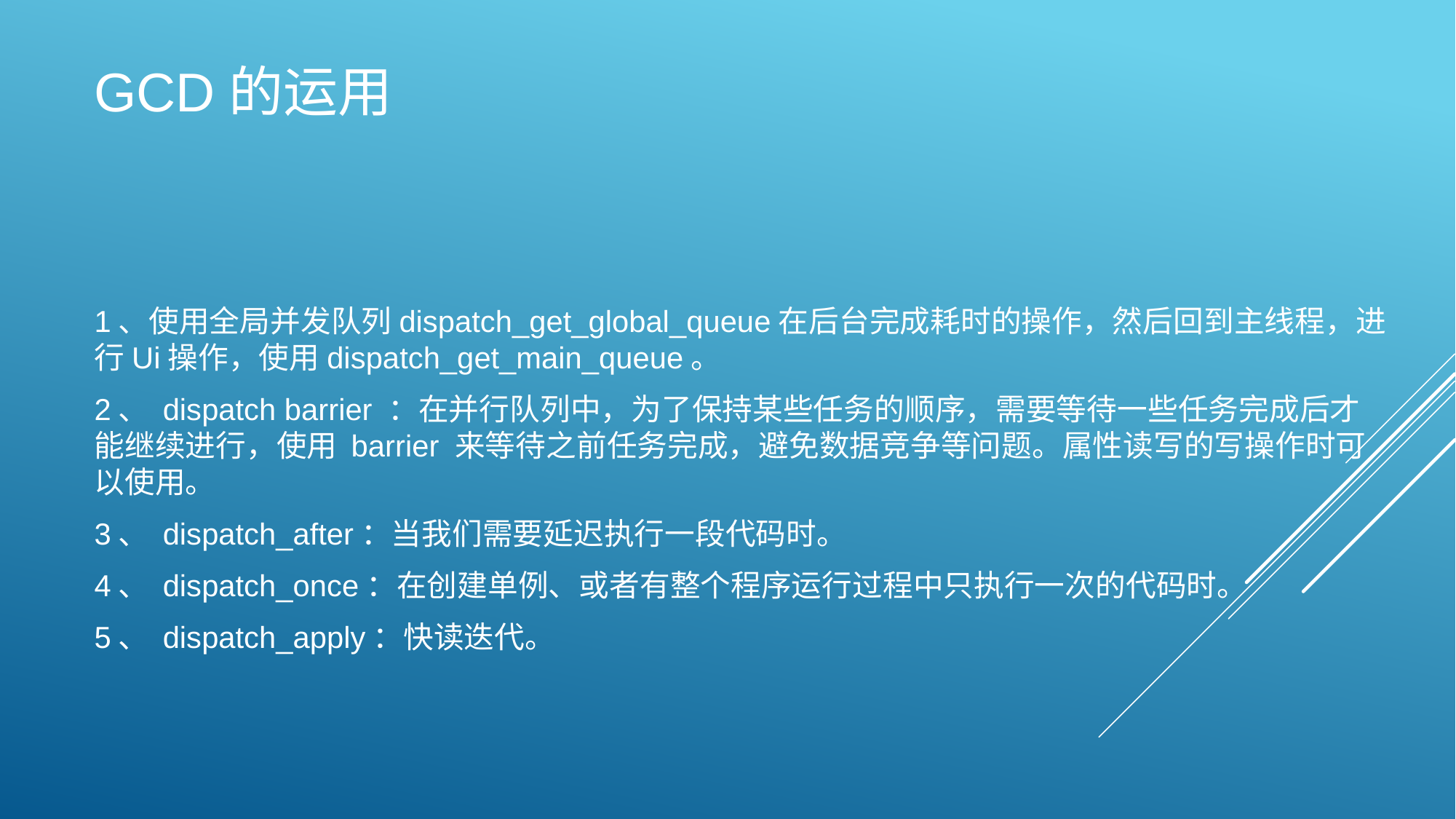

# GCD的运用
1、使用全局并发队列dispatch_get_global_queue在后台完成耗时的操作，然后回到主线程，进行Ui操作，使用dispatch_get_main_queue。
2、 dispatch barrier ：在并行队列中，为了保持某些任务的顺序，需要等待一些任务完成后才能继续进行，使用 barrier 来等待之前任务完成，避免数据竞争等问题。属性读写的写操作时可以使用。
3、 dispatch_after：当我们需要延迟执行一段代码时。
4、 dispatch_once：在创建单例、或者有整个程序运行过程中只执行一次的代码时。
5、 dispatch_apply：快读迭代。